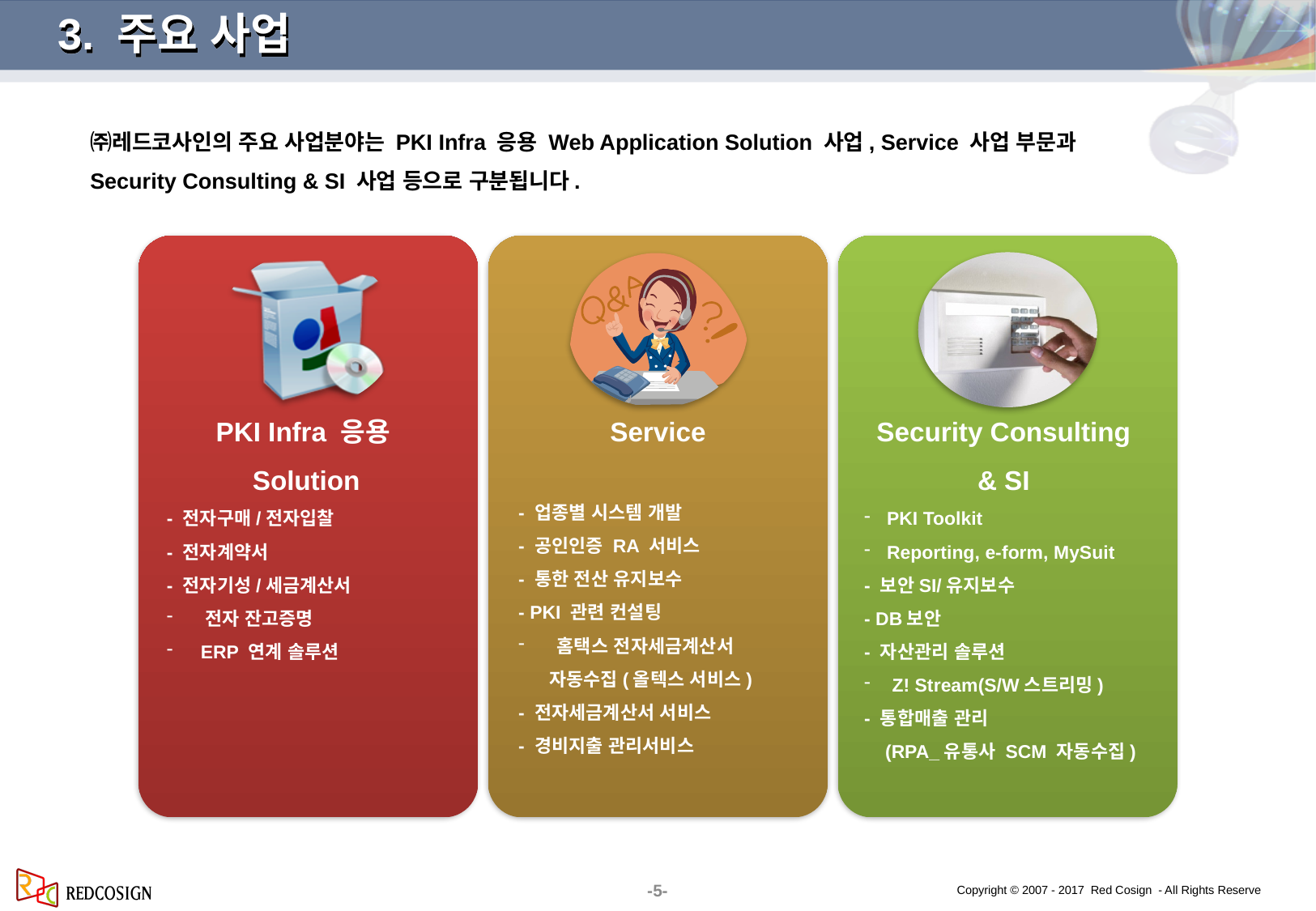

3. 주요 사업
㈜레드코사인의 주요 사업분야는 PKI Infra 응용 Web Application Solution 사업, Service 사업 부문과
Security Consulting & SI 사업 등으로 구분됩니다.

PKI Infra 응용Solution
- 전자구매/전자입찰
- 전자계약서
- 전자기성/세금계산서
 전자 잔고증명
 ERP 연계 솔루션

Service

- 업종별 시스템 개발
- 공인인증 RA 서비스
- 통한 전산 유지보수
- PKI 관련 컨설팅
 홈택스 전자세금계산서
     자동수집(올텍스 서비스)
- 전자세금계산서 서비스
- 경비지출 관리서비스

Security Consulting & SI
PKI Toolkit
Reporting, e-form, MySuit
- 보안SI/유지보수
- DB보안
- 자산관리 솔루션
 Z! Stream(S/W스트리밍)
- 통합매출 관리
    (RPA_유통사 SCM 자동수집)